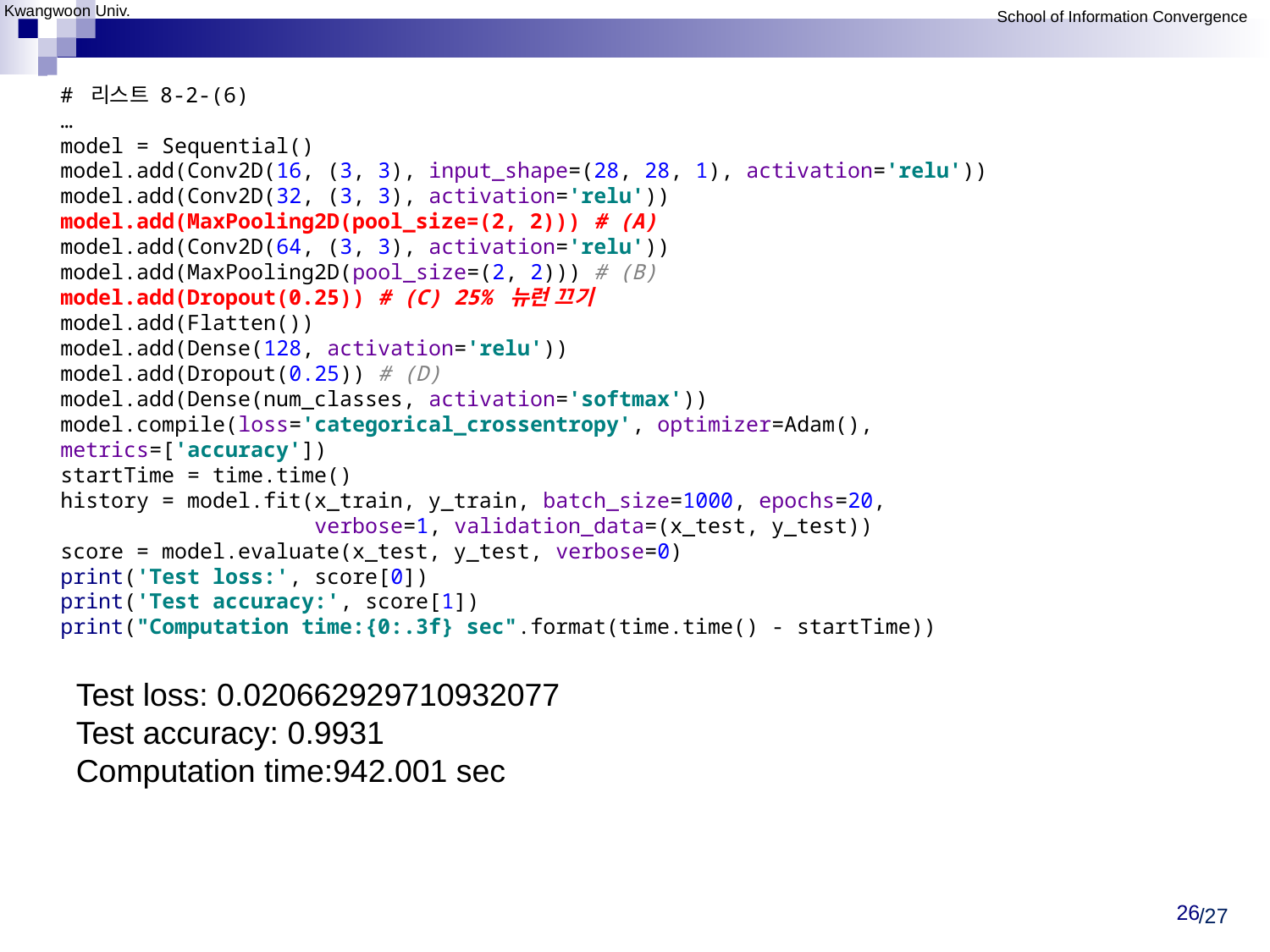

# 리스트 8-2-(6)
…
model = Sequential()
model.add(Conv2D(16, (3, 3), input_shape=(28, 28, 1), activation='relu'))
model.add(Conv2D(32, (3, 3), activation='relu'))
model.add(MaxPooling2D(pool_size=(2, 2))) # (A)
model.add(Conv2D(64, (3, 3), activation='relu'))
model.add(MaxPooling2D(pool_size=(2, 2))) # (B)
model.add(Dropout(0.25)) # (C) 25% 뉴런 끄기
model.add(Flatten())
model.add(Dense(128, activation='relu'))
model.add(Dropout(0.25)) # (D)
model.add(Dense(num_classes, activation='softmax'))
model.compile(loss='categorical_crossentropy', optimizer=Adam(), metrics=['accuracy'])
startTime = time.time()
history = model.fit(x_train, y_train, batch_size=1000, epochs=20,
                    verbose=1, validation_data=(x_test, y_test))
score = model.evaluate(x_test, y_test, verbose=0)
print('Test loss:', score[0])
print('Test accuracy:', score[1])
print("Computation time:{0:.3f} sec".format(time.time() - startTime))
Test loss: 0.020662929710932077
Test accuracy: 0.9931
Computation time:942.001 sec
26